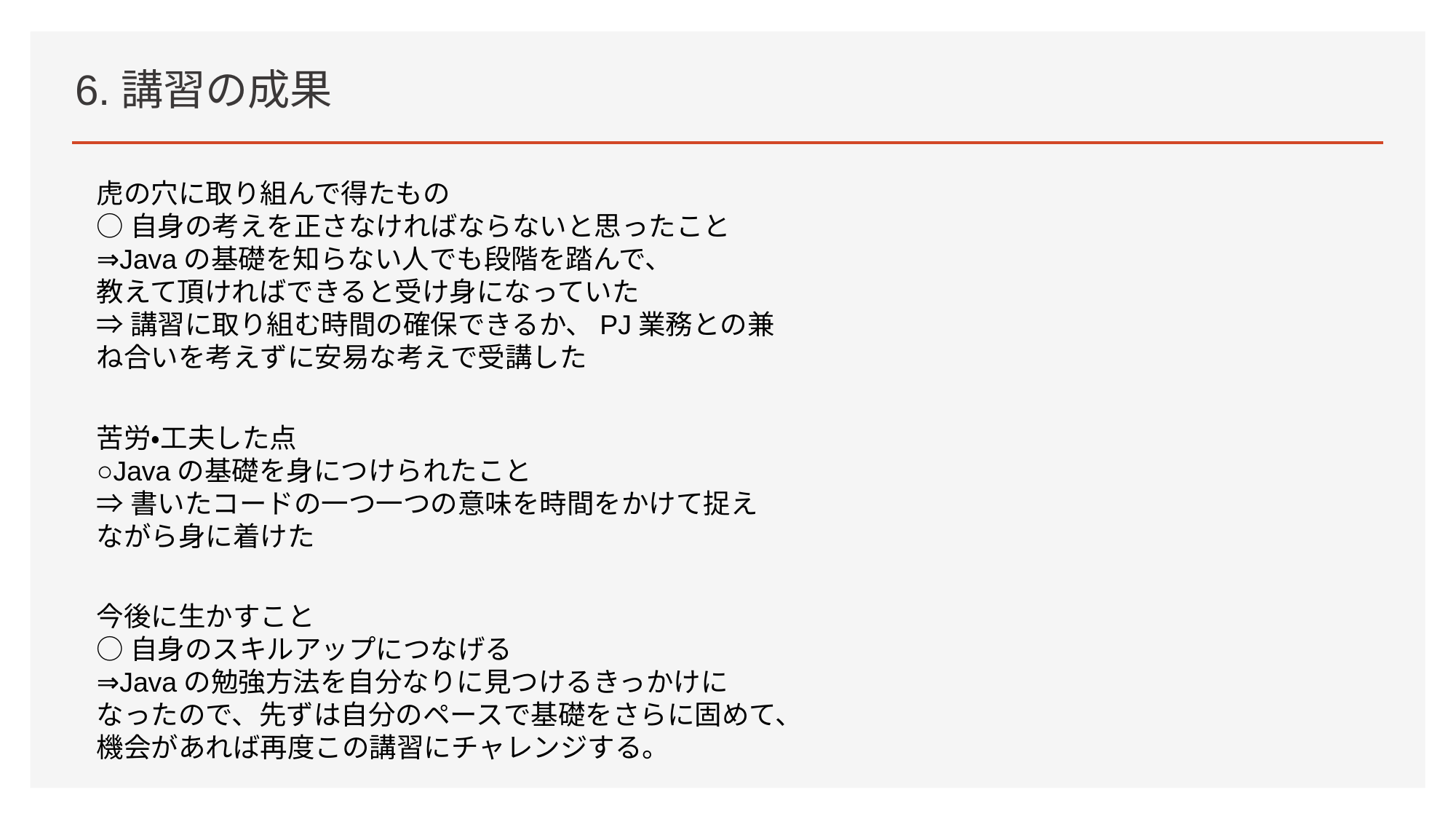

6.講習の成果
虎の穴に取り組んで得たもの
○自身の考えを正さなければならないと思ったこと
⇒Javaの基礎を知らない人でも段階を踏んで、
教えて頂ければできると受け身になっていた
⇒講習に取り組む時間の確保できるか、PJ業務との兼ね合いを考えずに安易な考えで受講した
苦労・工夫した点
○Javaの基礎を身につけられたこと
⇒書いたコードの一つ一つの意味を時間をかけて捉えながら身に着けた
今後に生かすこと
○自身のスキルアップにつなげる
⇒Javaの勉強方法を自分なりに見つけるきっかけになったので、先ずは自分のペースで基礎をさらに固めて、機会があれば再度この講習にチャレンジする。